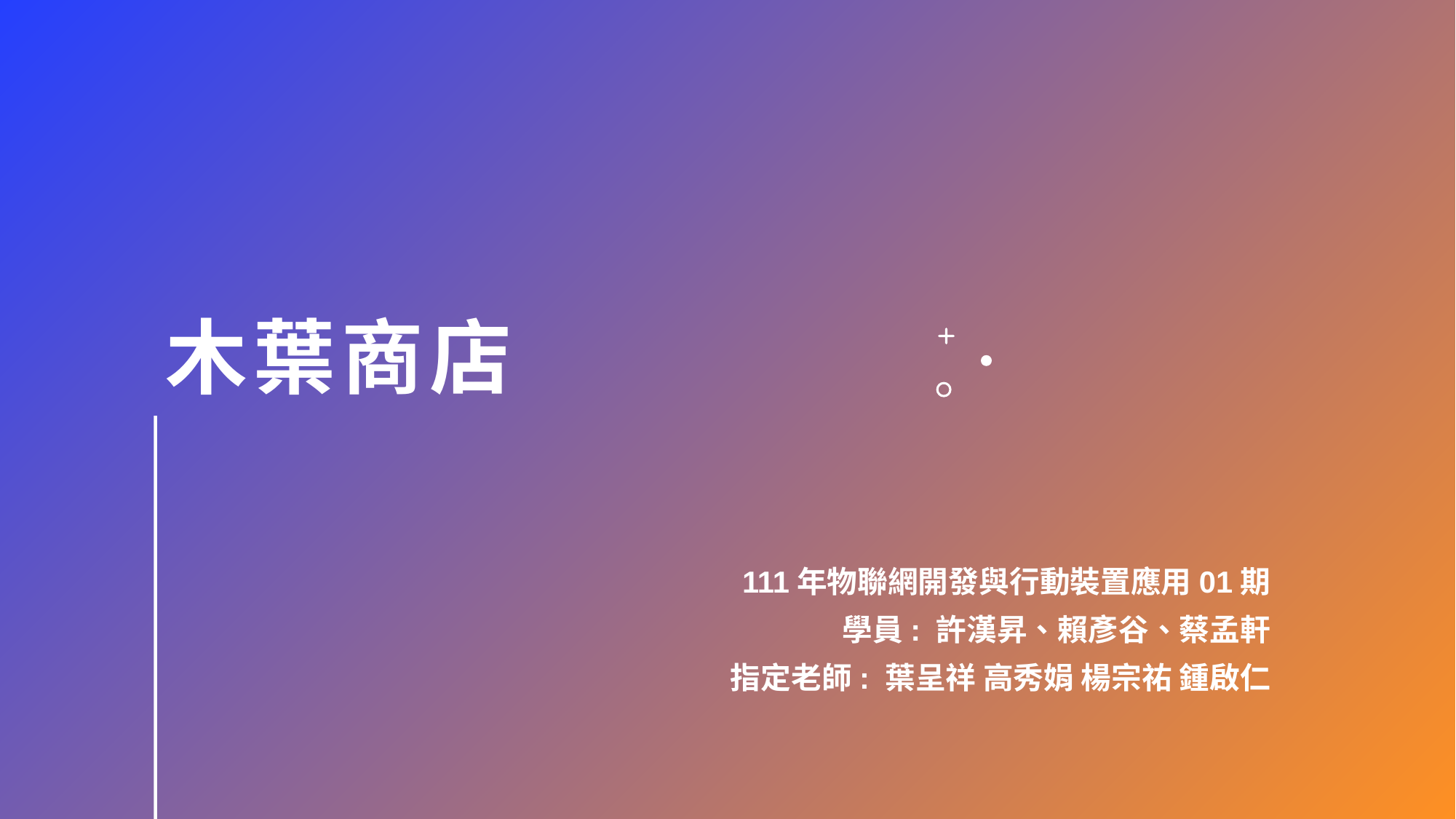

# 木葉商店
111年物聯網開發與行動裝置應用01期
學員: 許漢昇、賴彥谷、蔡孟軒
指定老師: 葉呈祥 高秀娟 楊宗祐 鍾啟仁